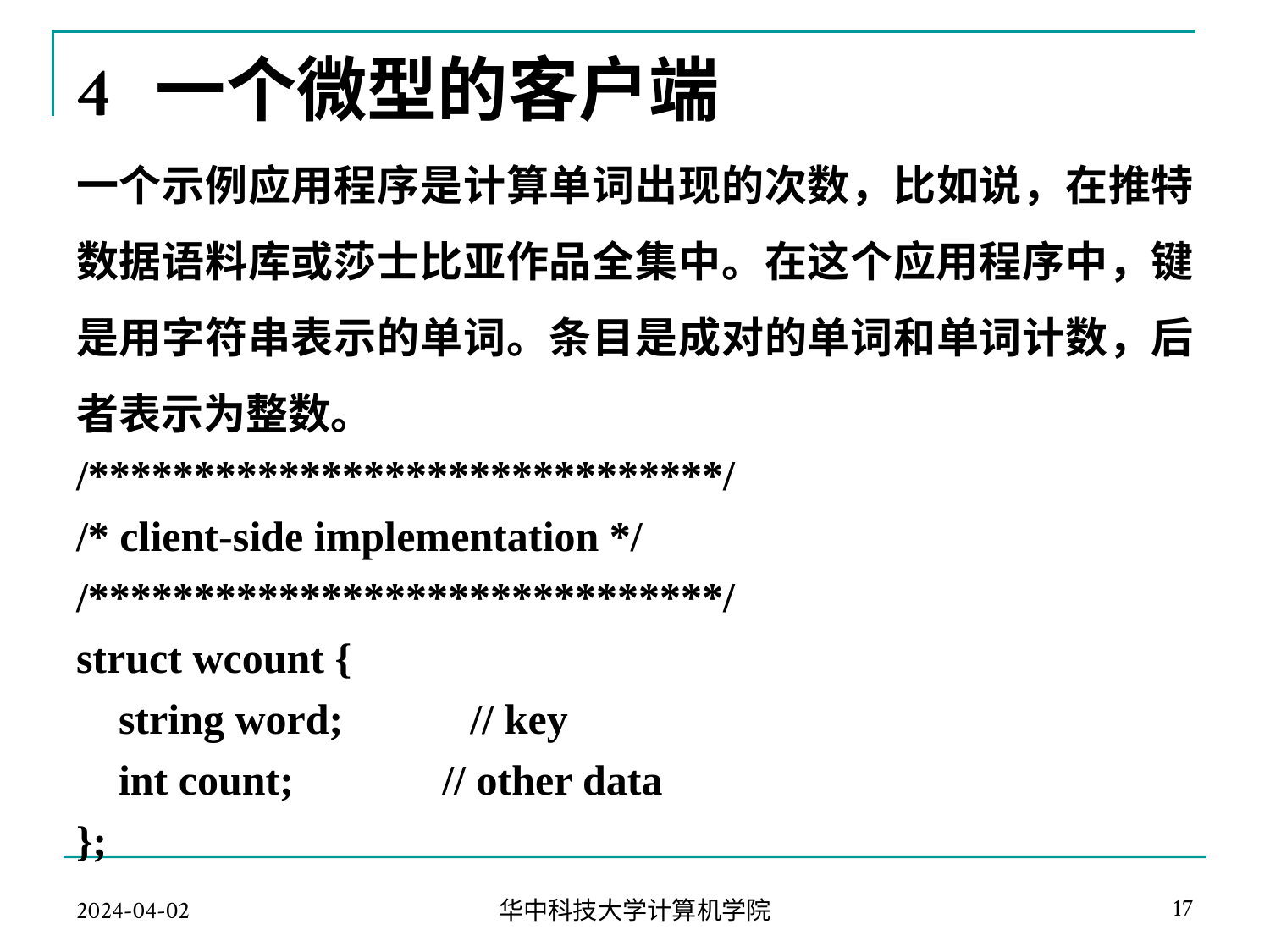

# 4  一个微型的客户端
一个示例应用程序是计算单词出现的次数，比如说，在推特数据语料库或莎士比亚作品全集中。在这个应用程序中，键是用字符串表示的单词。条目是成对的单词和单词计数，后者表示为整数。
/******************************/
/* client-side implementation */
/******************************/
struct wcount {
    string word;            // key
    int count;              // other data
};
2024-04-02
17
华中科技大学计算机学院